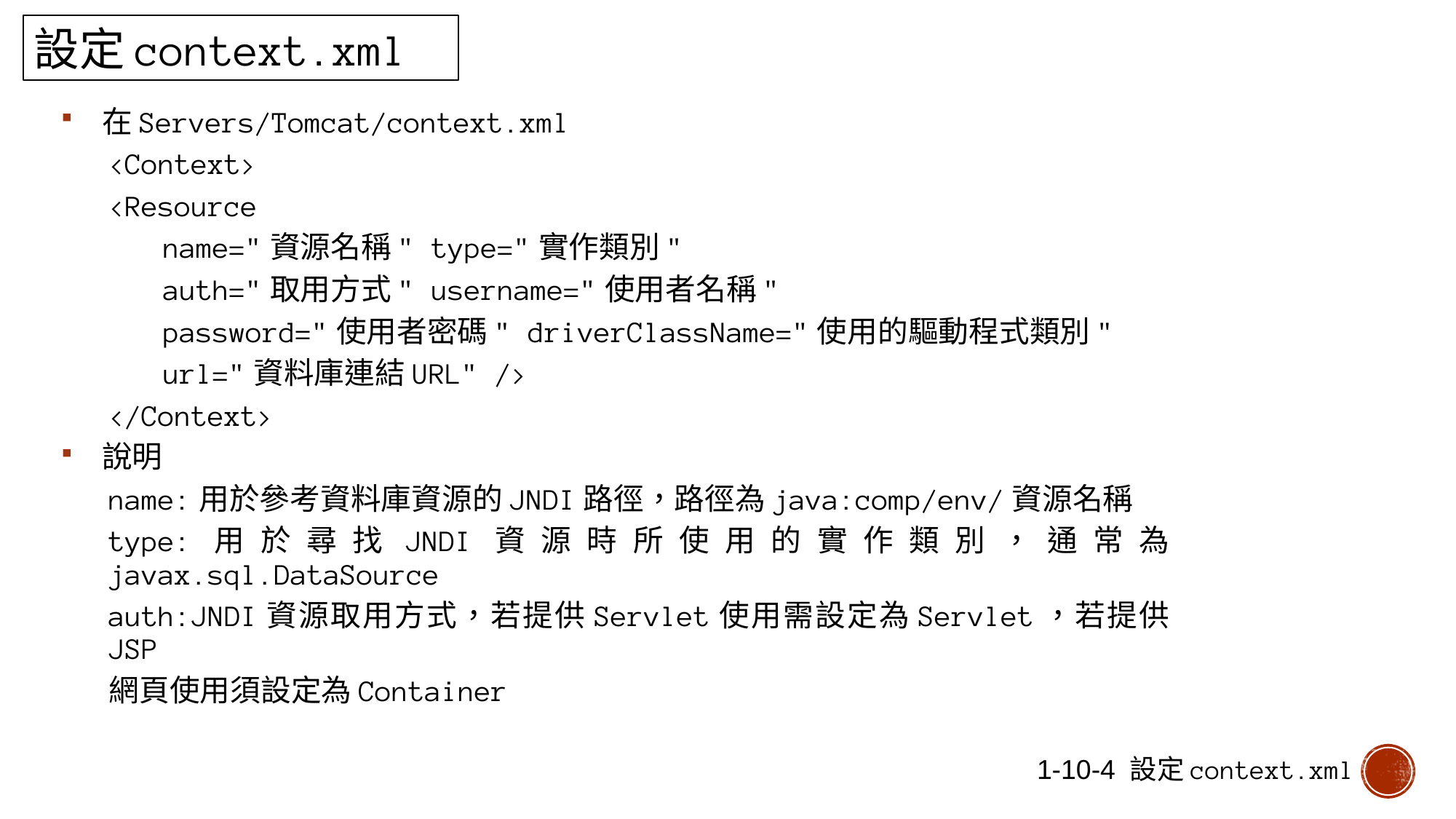

設定context.xml
在Servers/Tomcat/context.xml
<Context>
<Resource
name="資源名稱" type="實作類別"
auth="取用方式" username="使用者名稱"
password="使用者密碼" driverClassName="使用的驅動程式類別"
url="資料庫連結URL" />
</Context>
說明
name:用於參考資料庫資源的JNDI路徑，路徑為java:comp/env/資源名稱
type:用於尋找JNDI資源時所使用的實作類別，通常為javax.sql.DataSource
auth:JNDI資源取用方式，若提供Servlet使用需設定為Servlet，若提供JSP
網頁使用須設定為Container
1-10-4 設定context.xml